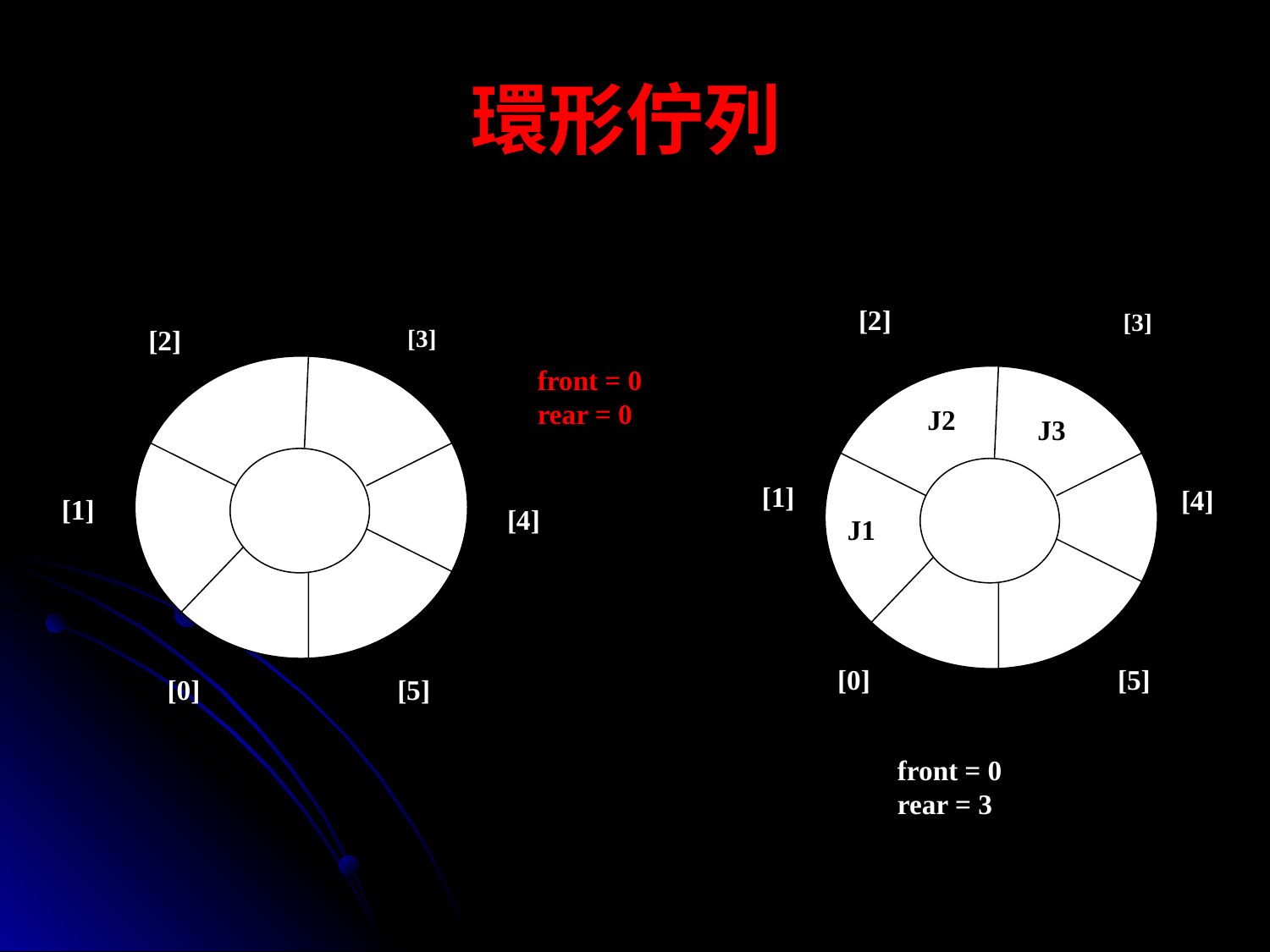

# 環形佇列
[2]
[3]
[2]
[3]

front = 0
rear = 0

J2
J3
[1]
[4]
[1]
[4]
J1
[0]
[5]
[0]
[5]
front = 0
rear = 3